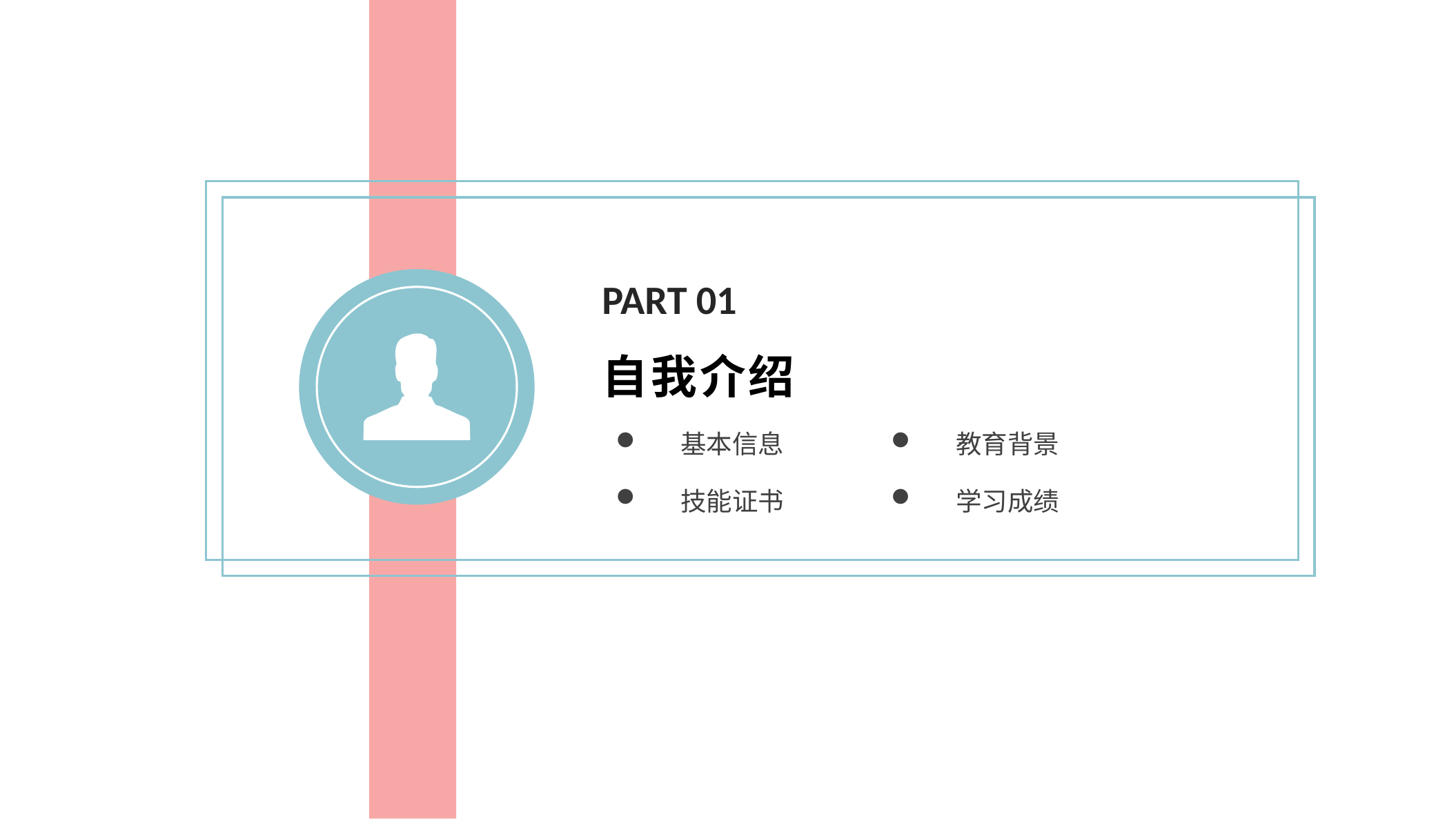

PART 01
自我介绍
基本信息
教育背景
技能证书
学习成绩